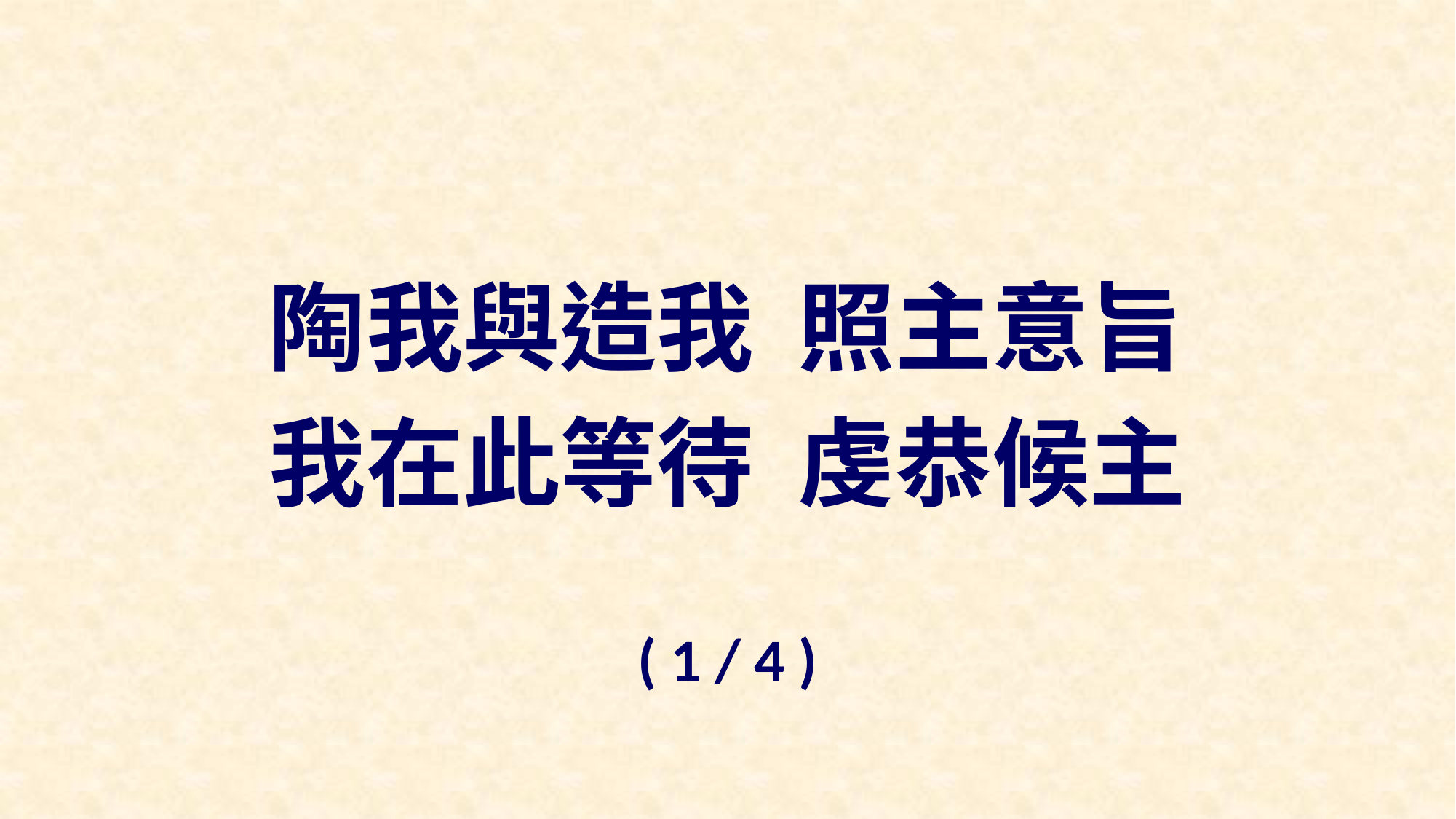

陶我與造我  照主意旨
我在此等待  虔恭候主
( 1 / 4 )